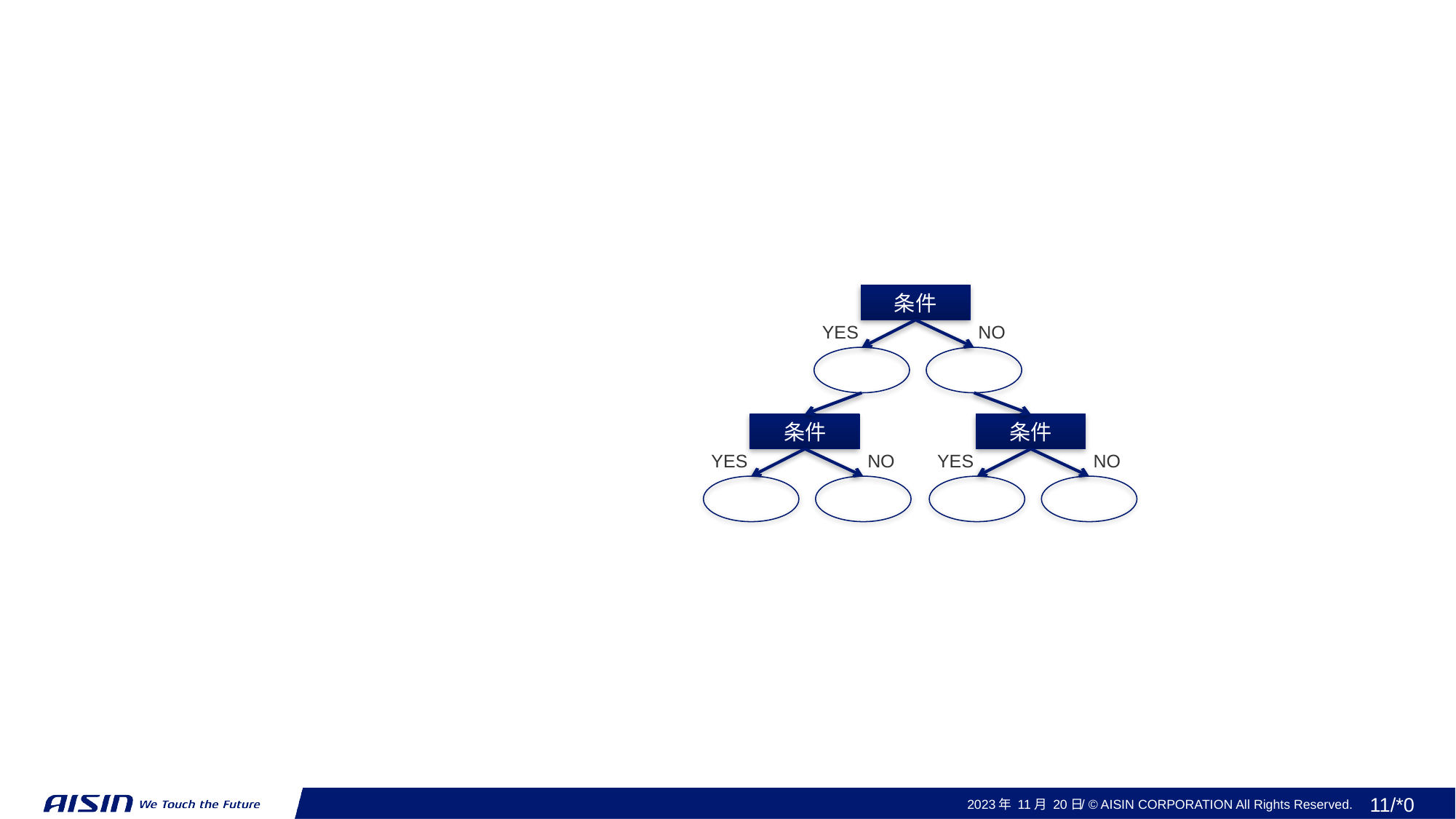

条件
YES
NO

条件
条件
YES
NO
YES
NO

2023年 11月 20日